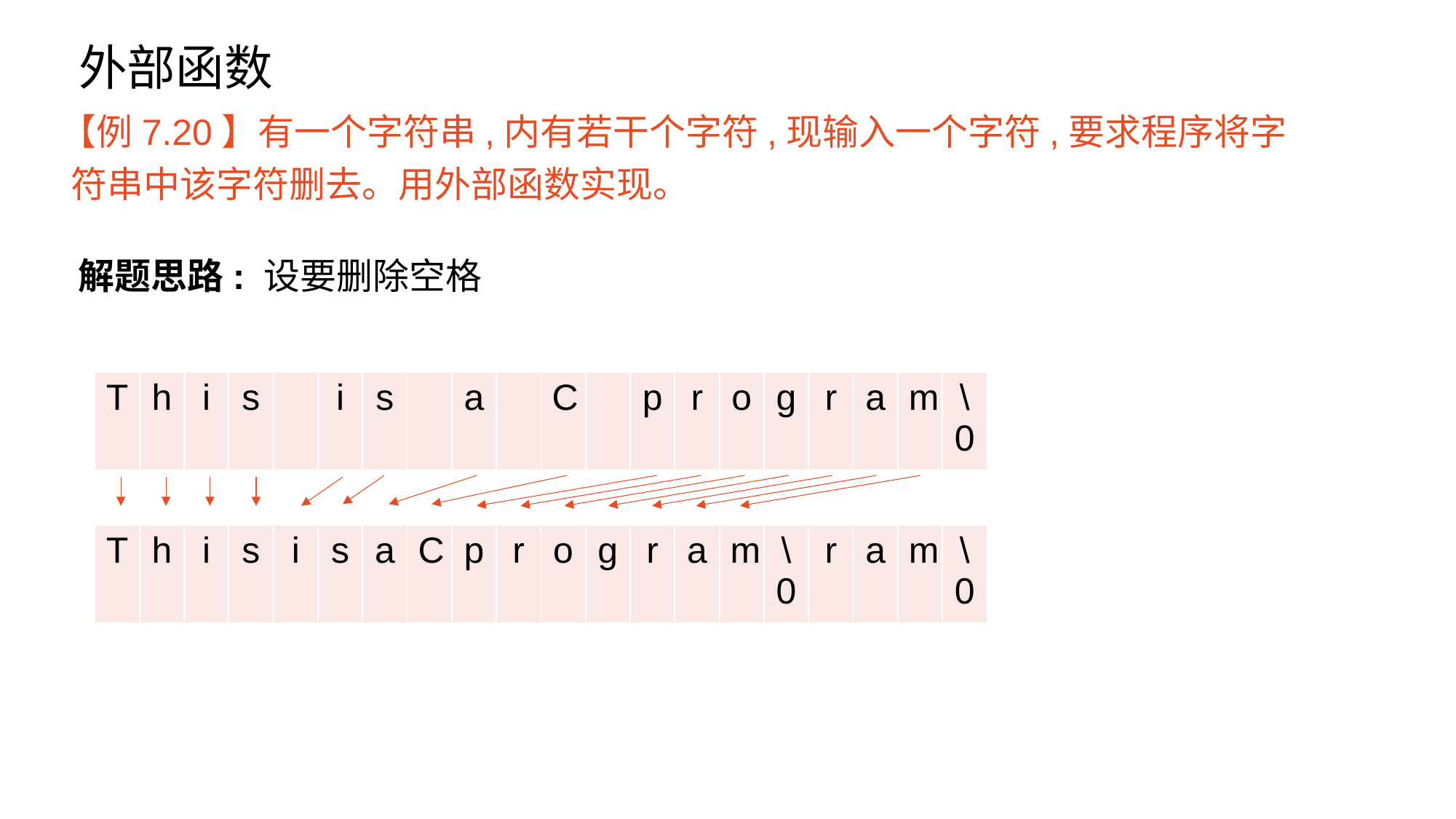

# 外部函数
【例7.20】有一个字符串,内有若干个字符,现输入一个字符,要求程序将字符串中该字符删去。用外部函数实现。
解题思路: 设要删除空格
| T | h | i | s |  | i | s |  | a |  | C |  | p | r | o | g | r | a | m | \0 |
| --- | --- | --- | --- | --- | --- | --- | --- | --- | --- | --- | --- | --- | --- | --- | --- | --- | --- | --- | --- |
|  |  |  |  |  |  |  |  |  |  |  |  |  |  |  |  |  |  |  |  |
| T | h | i | s | i | s | a | C | p | r | o | g | r | a | m | \0 | r | a | m | \0 |